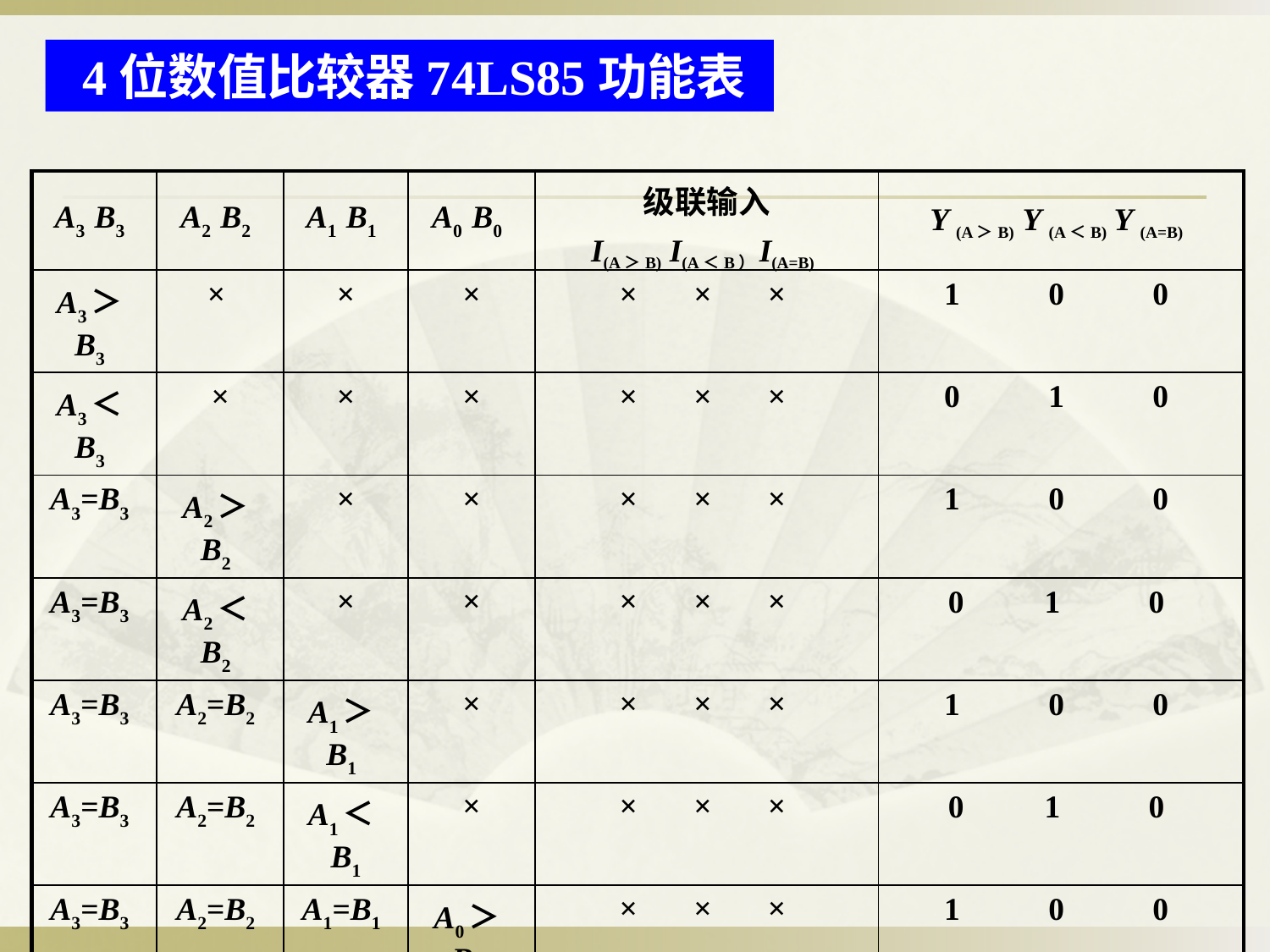

4位数值比较器74LS85功能表
| A3 B3 | A2 B2 | A1 B1 | A0 B0 | 级联输入 I(A＞B) I(A＜B）I(A=B) | Y (A＞B) Y (A＜B) Y (A=B) |
| --- | --- | --- | --- | --- | --- |
| A3＞B3 | × | × | × | × × × | 1 0 0 |
| A3＜B3 | × | × | × | × × × | 0 1 0 |
| A3=B3 | A2＞B2 | × | × | × × × | 1 0 0 |
| A3=B3 | A2＜B2 | × | × | × × × | 0 1 0 |
| A3=B3 | A2=B2 | A1＞B1 | × | × × × | 1 0 0 |
| A3=B3 | A2=B2 | A1＜B1 | × | × × × | 0 1 0 |
| A3=B3 | A2=B2 | A1=B1 | A0＞B0 | × × × | 1 0 0 |
| A3=B3 | A2=B2 | A1=B1 | A0＜B0 | × × × | 0 1 0 |
| A3=B3 | A2=B2 | A1=B1 | A0=B0 | 1 0 0 | 1 0 0 |
| A3=B3 | A2=B2 | A1=B1 | A0=B0 | 0 1 0 | 0 1 0 |
| A3=B3 | A2=B2 | A1=B1 | A0=B0 | 0 0 1 | 0 0 1 |